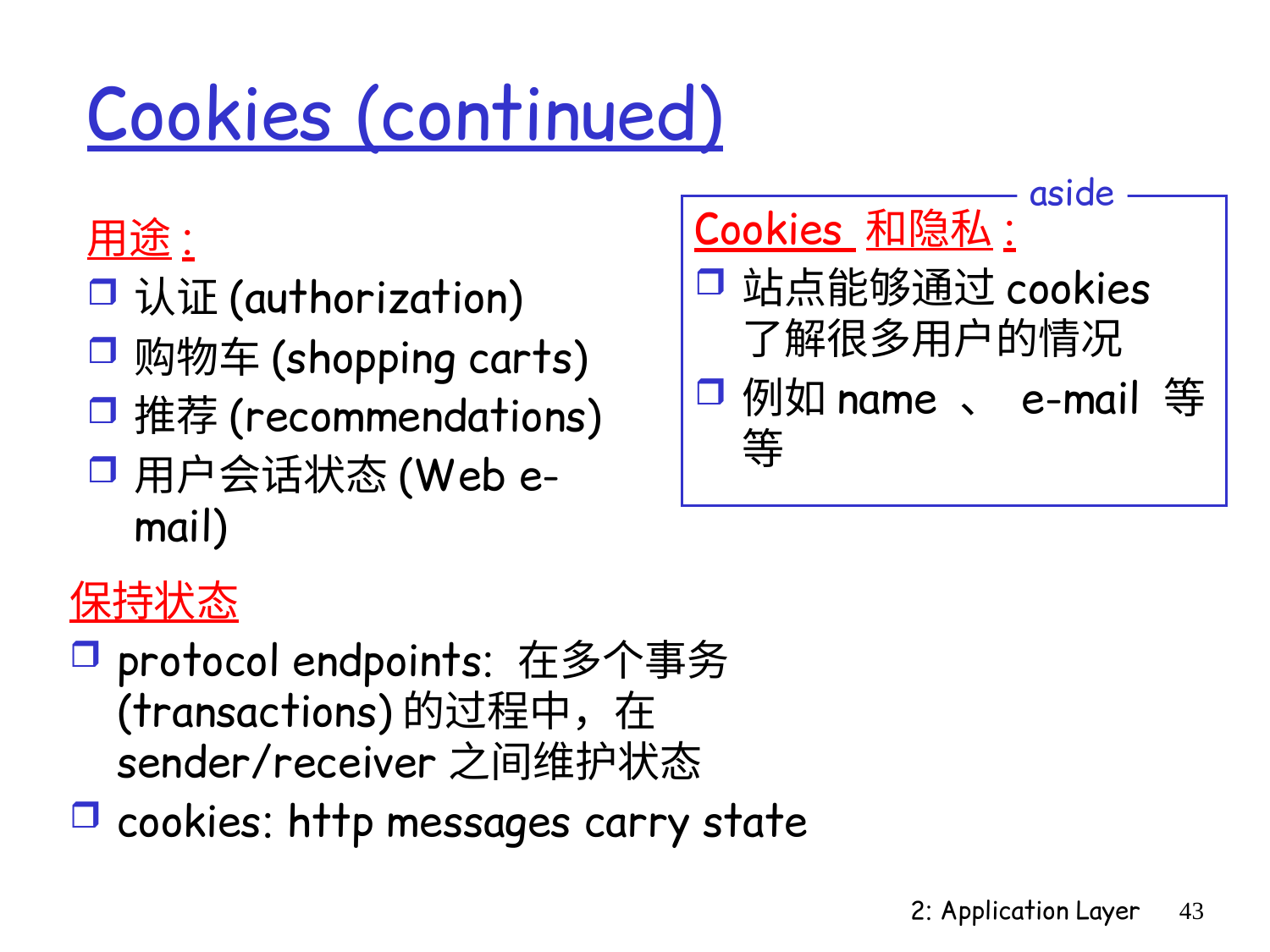

# Cookies (continued)
aside
Cookies 和隐私:
站点能够通过cookies 了解很多用户的情况
例如name 、 e-mail 等等
用途:
认证(authorization)
购物车(shopping carts)
推荐(recommendations)
用户会话状态(Web e-mail)
保持状态
protocol endpoints: 在多个事务(transactions)的过程中，在sender/receiver之间维护状态
cookies: http messages carry state
2: Application Layer
43